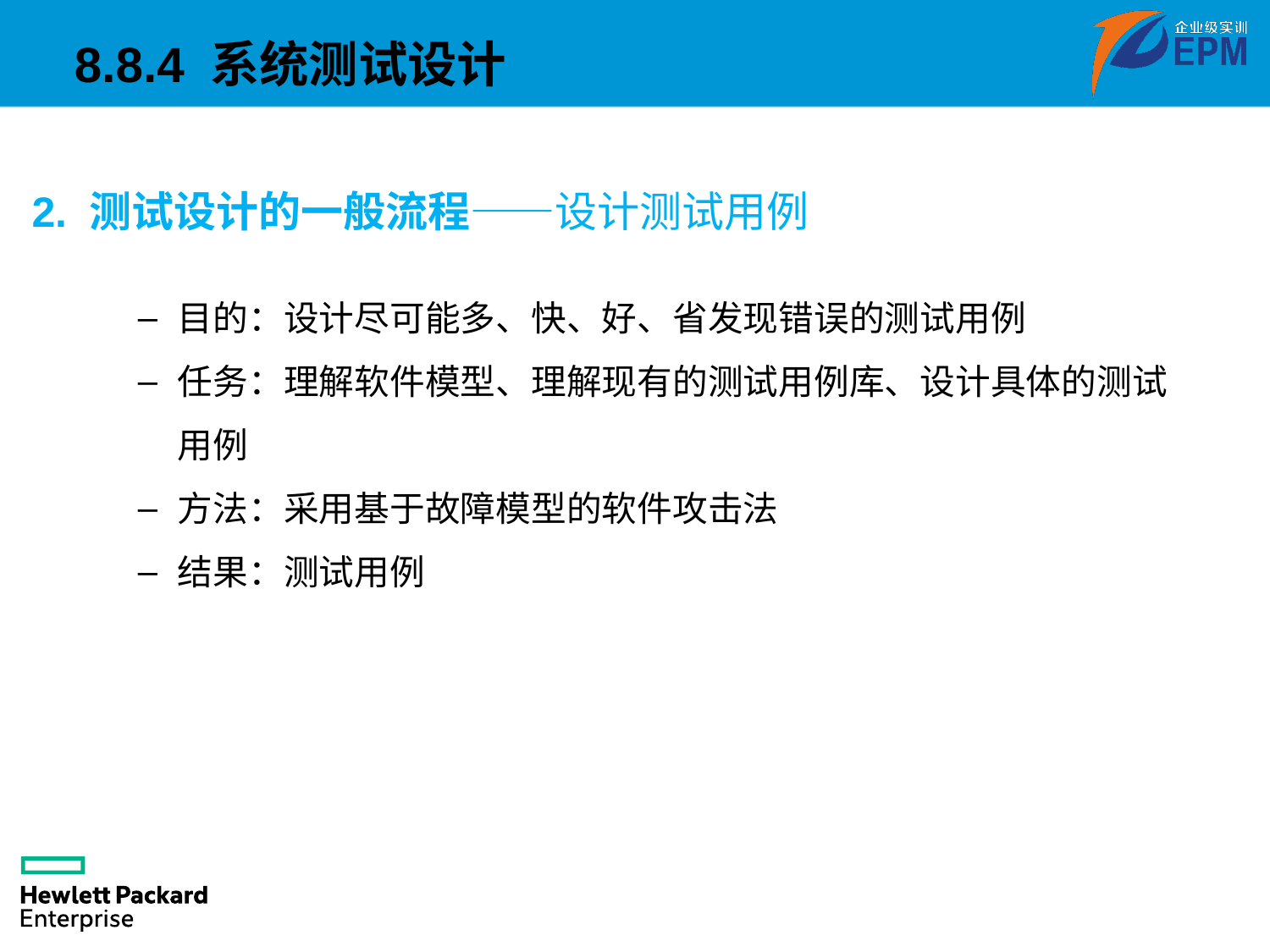

8.8.4 系统测试设计
2. 测试设计的一般流程——设计测试用例
目的：设计尽可能多、快、好、省发现错误的测试用例
任务：理解软件模型、理解现有的测试用例库、设计具体的测试用例
方法：采用基于故障模型的软件攻击法
结果：测试用例